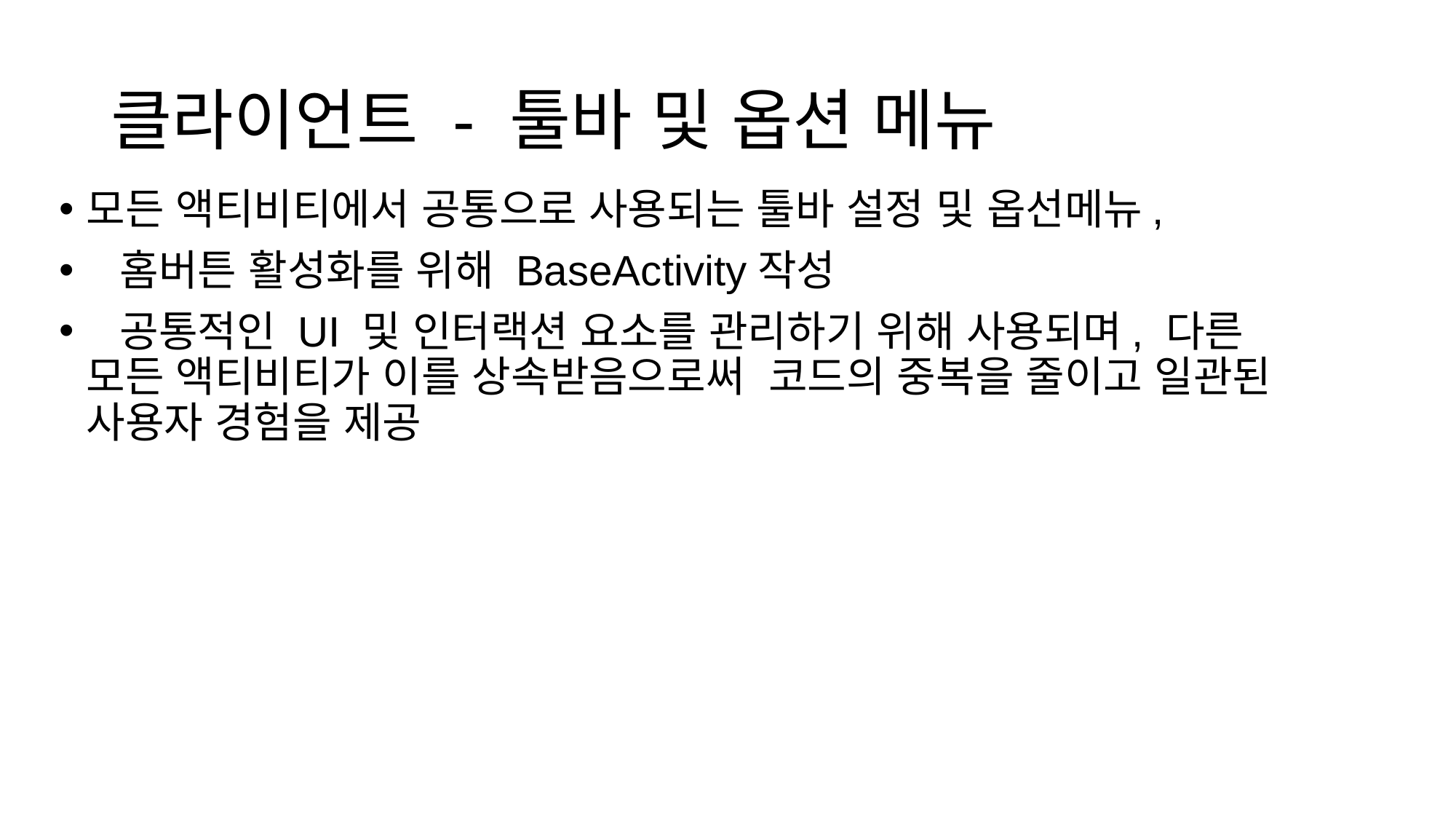

# 클라이언트 - 툴바 및 옵션 메뉴
모든 액티비티에서 공통으로 사용되는 툴바 설정 및 옵선메뉴,
  홈버튼 활성화를 위해 BaseActivity작성
  공통적인 UI 및 인터랙션 요소를 관리하기 위해 사용되며, 다른 모든 액티비티가 이를 상속받음으로써  코드의 중복을 줄이고 일관된 사용자 경험을 제공